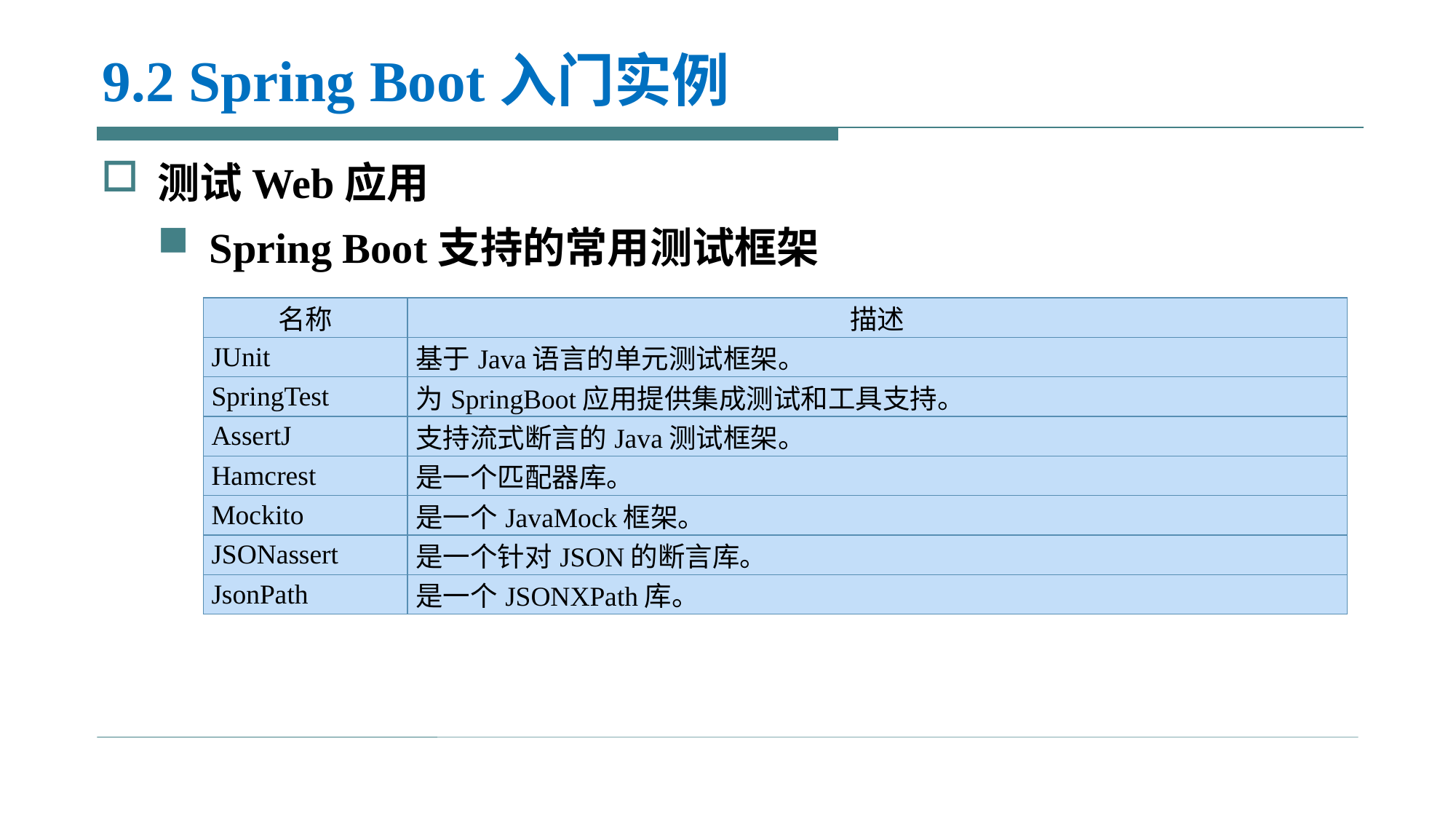

# 9.2 Spring Boot入门实例
测试Web应用
Spring Boot支持的常用测试框架
| 名称 | 描述 |
| --- | --- |
| JUnit | 基于Java语言的单元测试框架。 |
| SpringTest | 为SpringBoot应用提供集成测试和工具支持。 |
| AssertJ | 支持流式断言的Java测试框架。 |
| Hamcrest | 是一个匹配器库。 |
| Mockito | 是一个JavaMock框架。 |
| JSONassert | 是一个针对JSON的断言库。 |
| JsonPath | 是一个JSONXPath库。 |
24